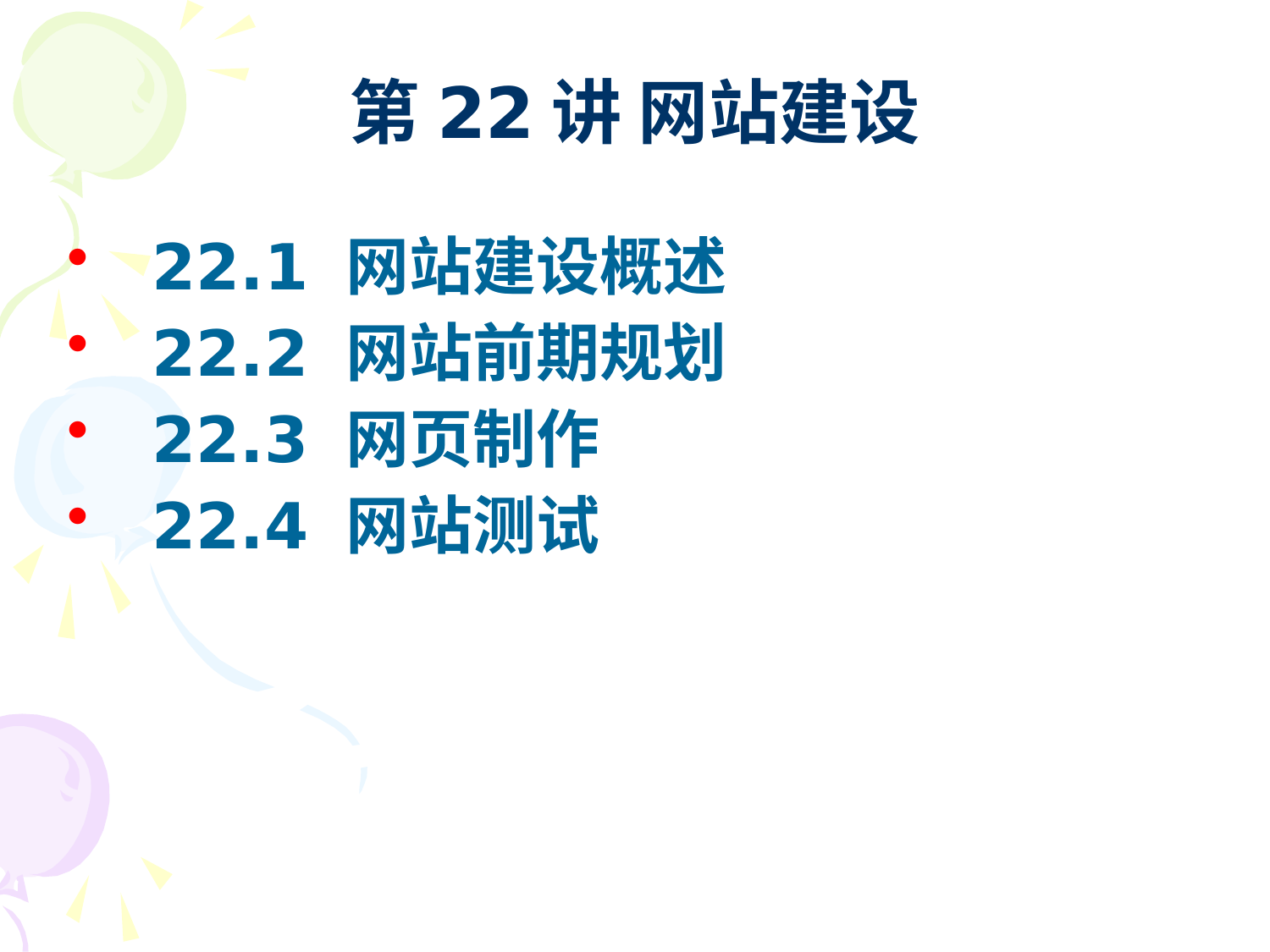

# 第22讲 网站建设
22.1 网站建设概述
22.2 网站前期规划
22.3 网页制作
22.4 网站测试